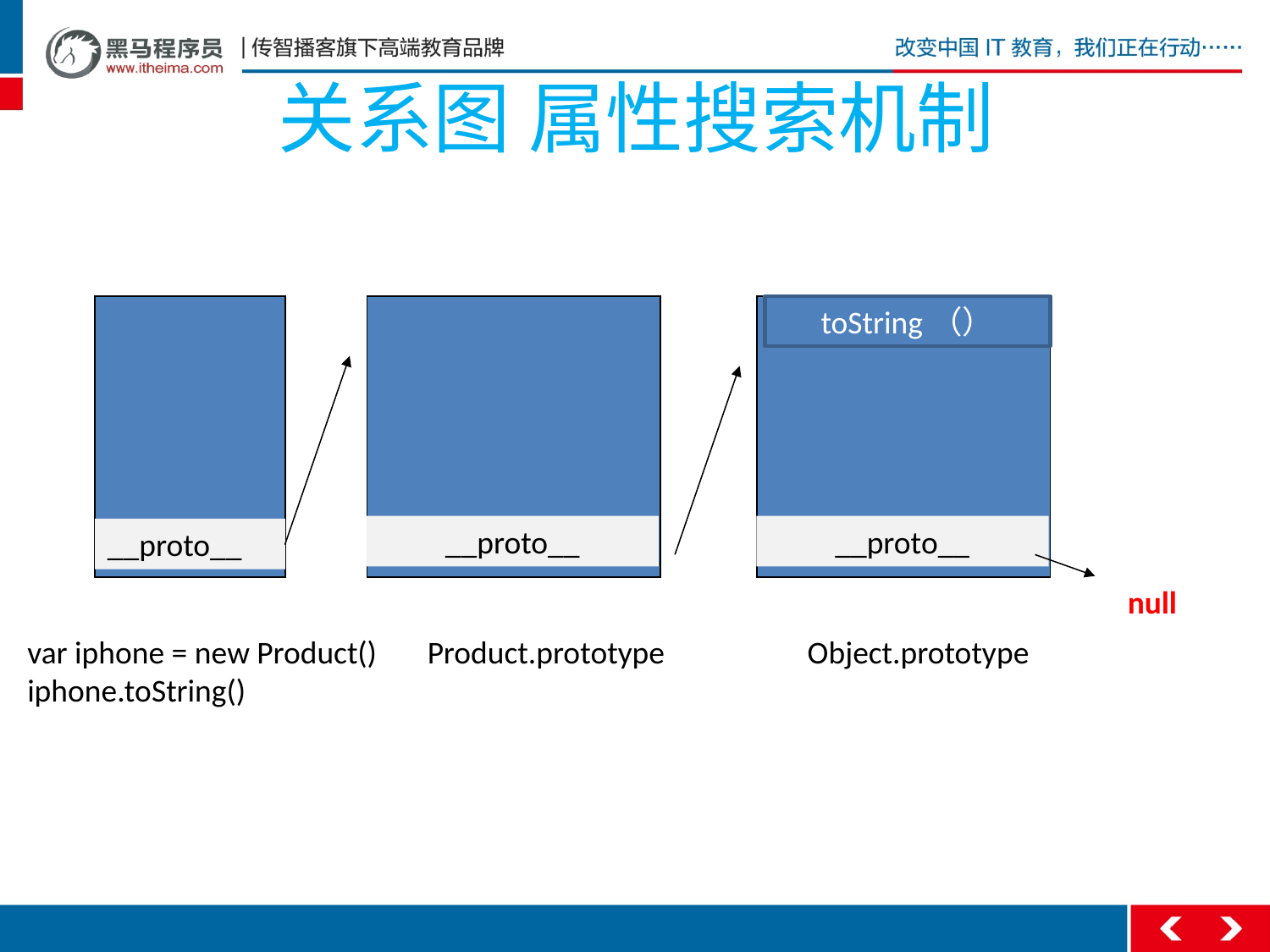

# 关系图 属性搜索机制

toString（）
__proto__
__proto__
__proto__
null
var iphone = new Product()
iphone.toString()
Product.prototype
Object.prototype